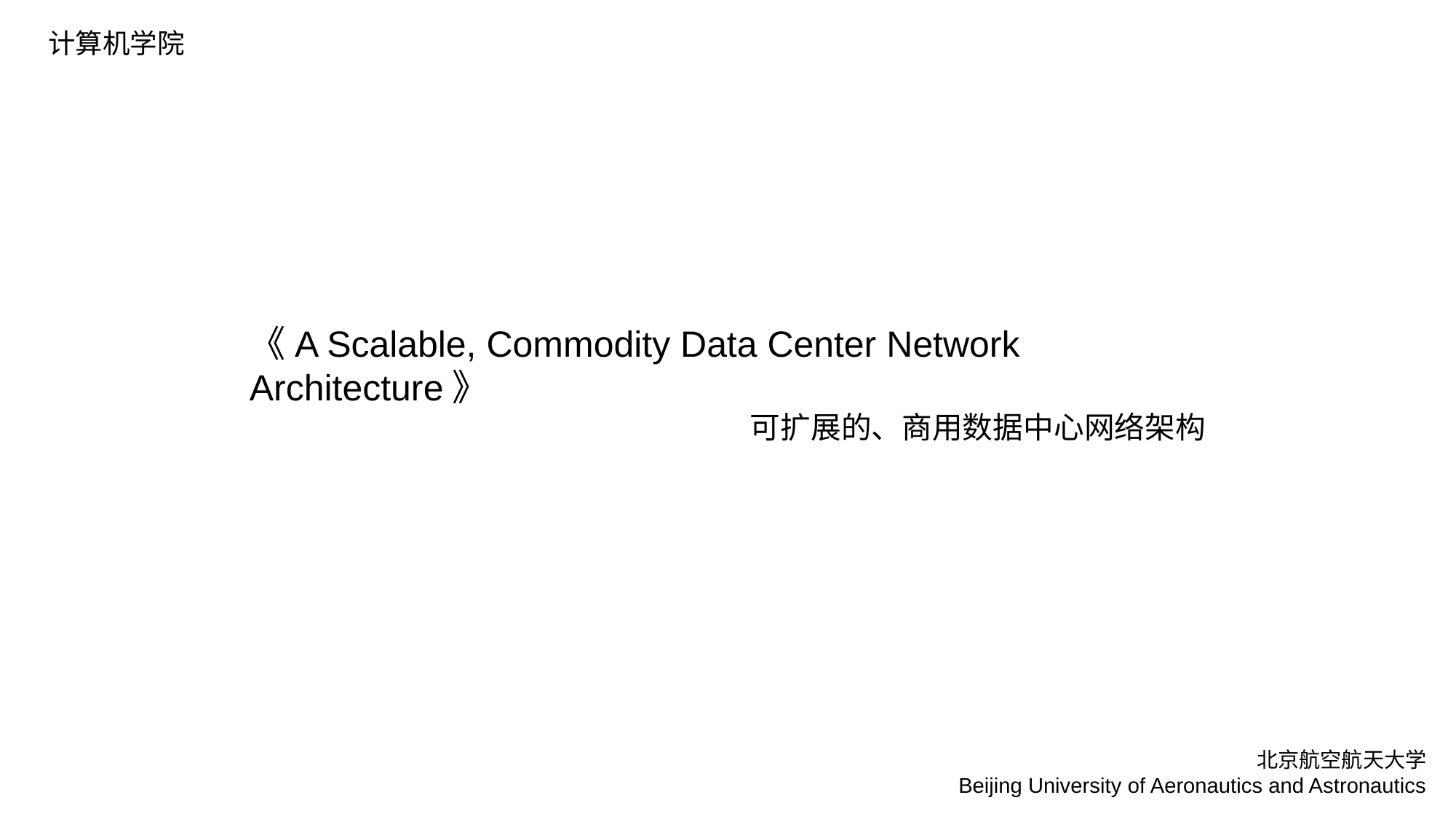

《A Scalable, Commodity Data Center Network Architecture》
可扩展的、商用数据中心网络架构